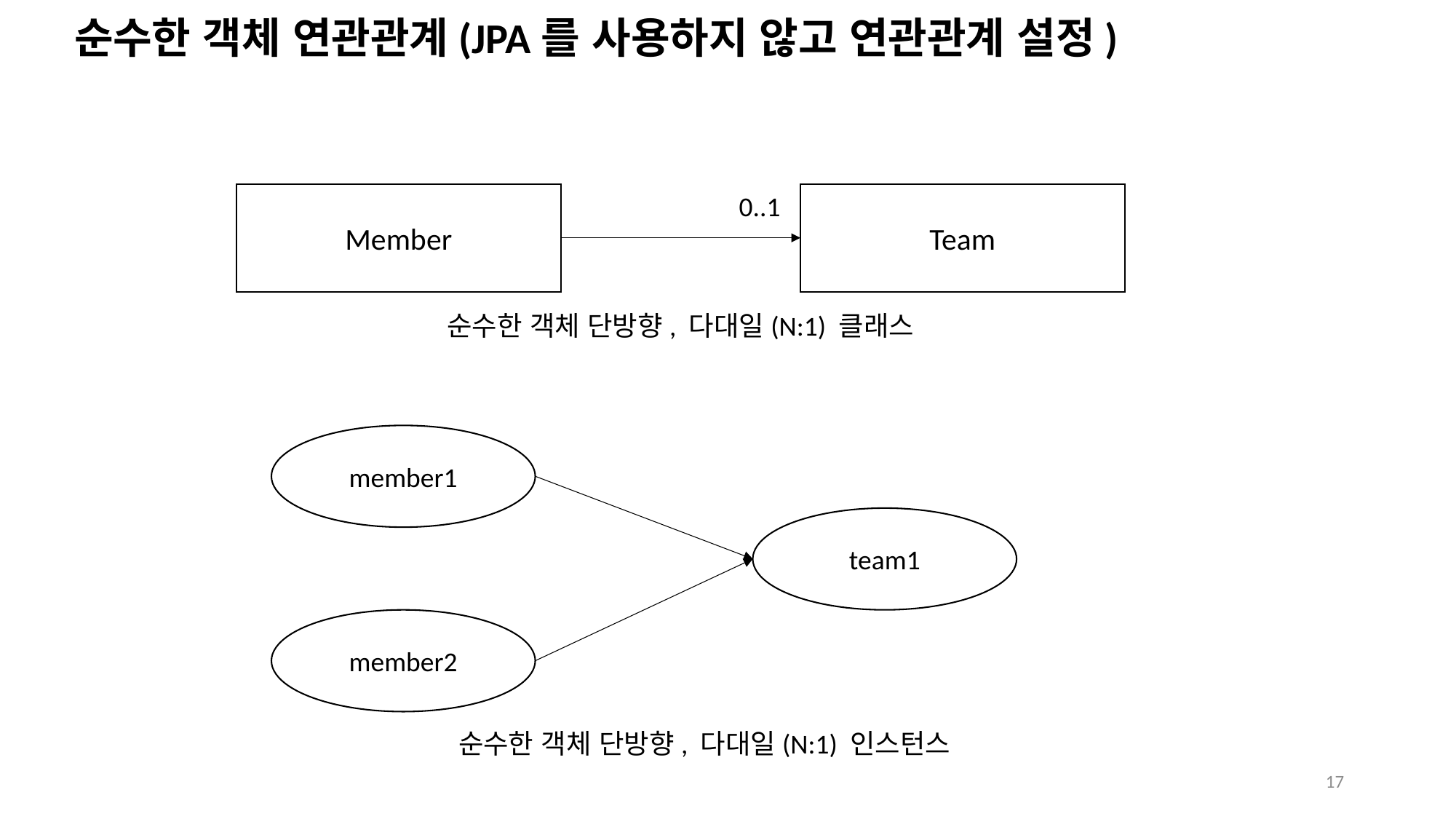

# 순수한 객체 연관관계(JPA를 사용하지 않고 연관관계 설정)
Member
0..1
Team
순수한 객체 단방향, 다대일(N:1) 클래스
member1
team1
member2
순수한 객체 단방향, 다대일(N:1) 인스턴스
17